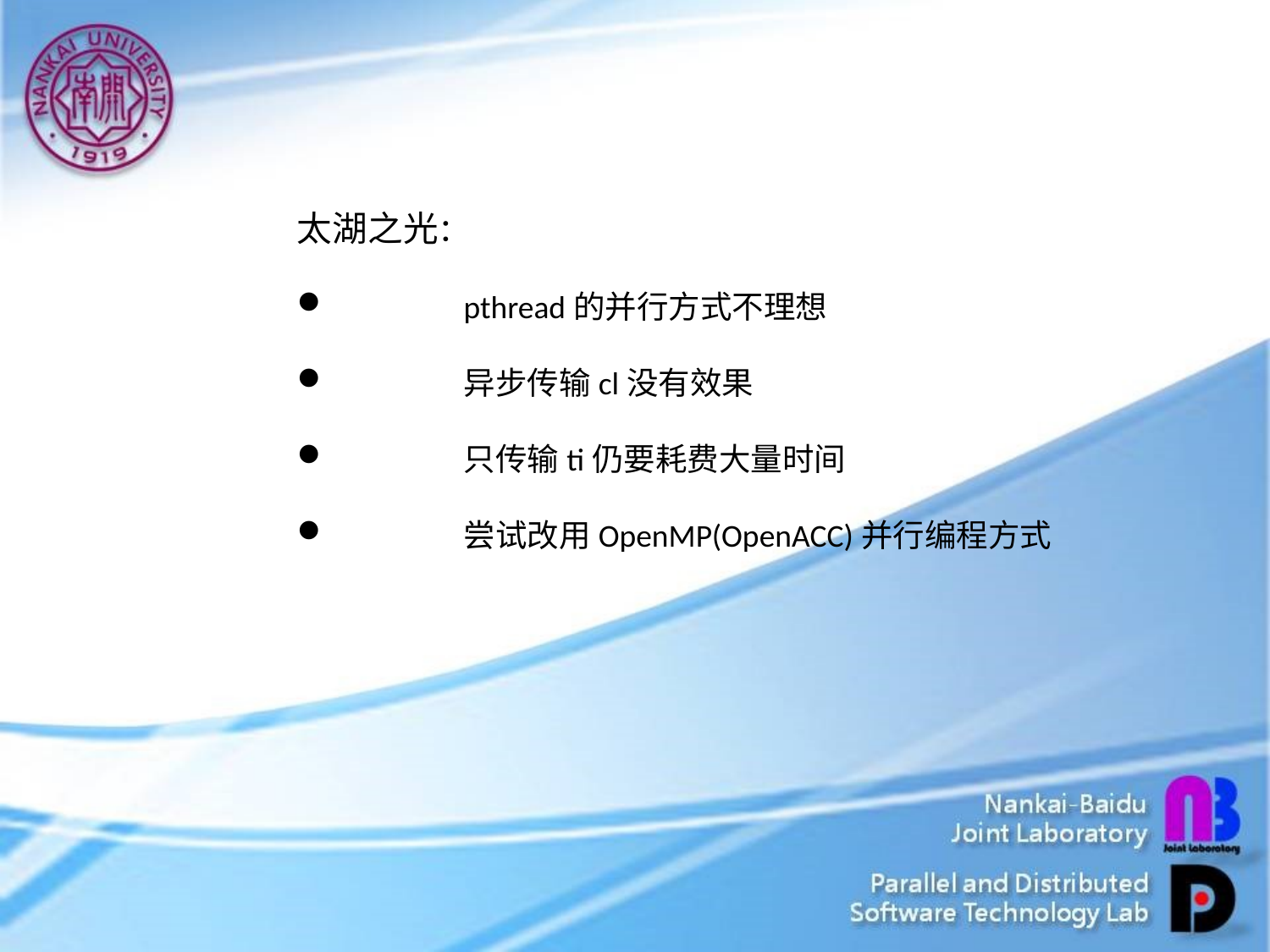

太湖之光：

	pthread的并行方式不理想

	异步传输cl没有效果

	只传输ti仍要耗费大量时间

	尝试改用OpenMP(OpenACC)并行编程方式